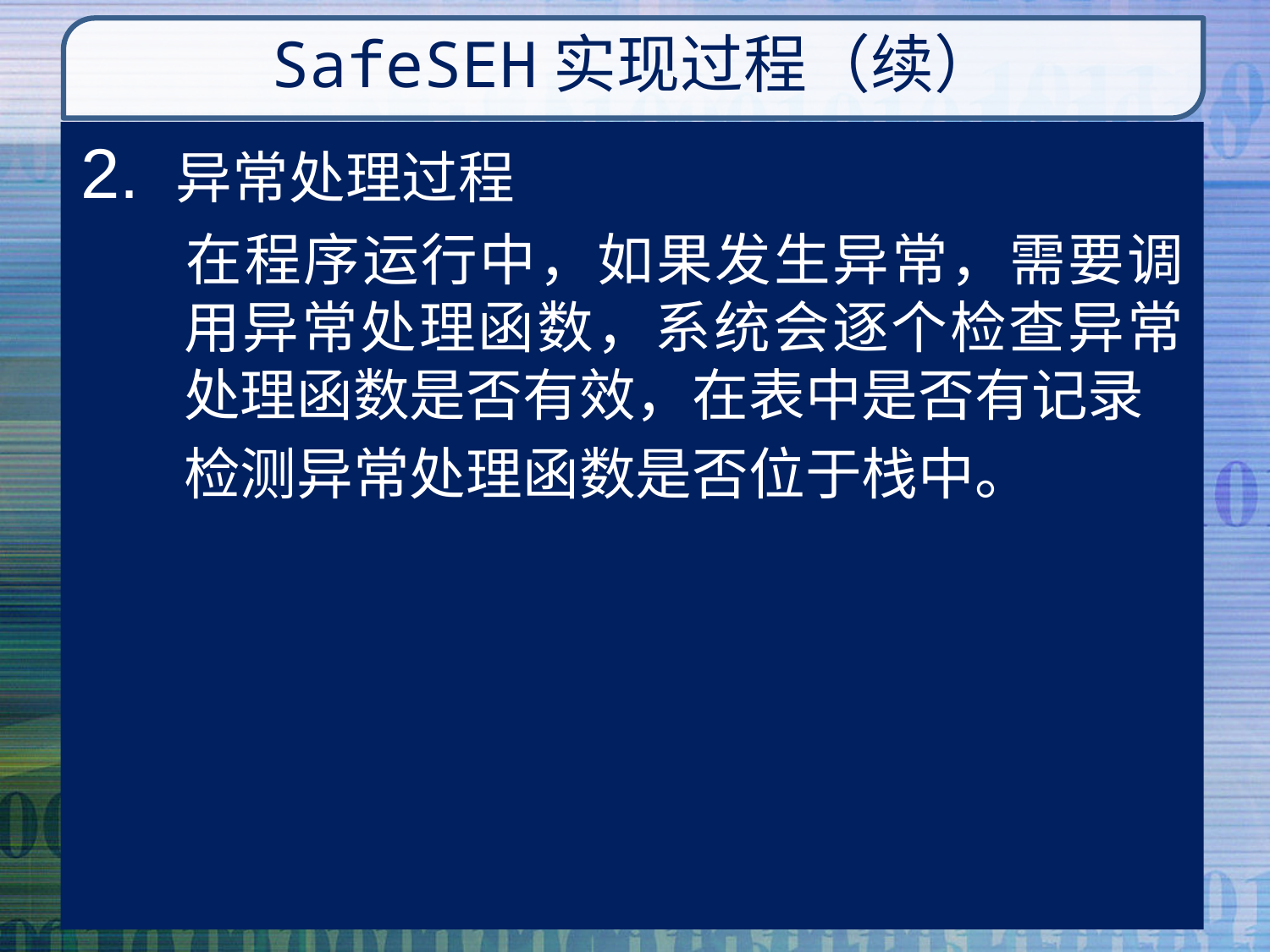

# SafeSEH实现过程（续）
2. 异常处理过程
	在程序运行中，如果发生异常，需要调用异常处理函数，系统会逐个检查异常处理函数是否有效，在表中是否有记录
	检测异常处理函数是否位于栈中。